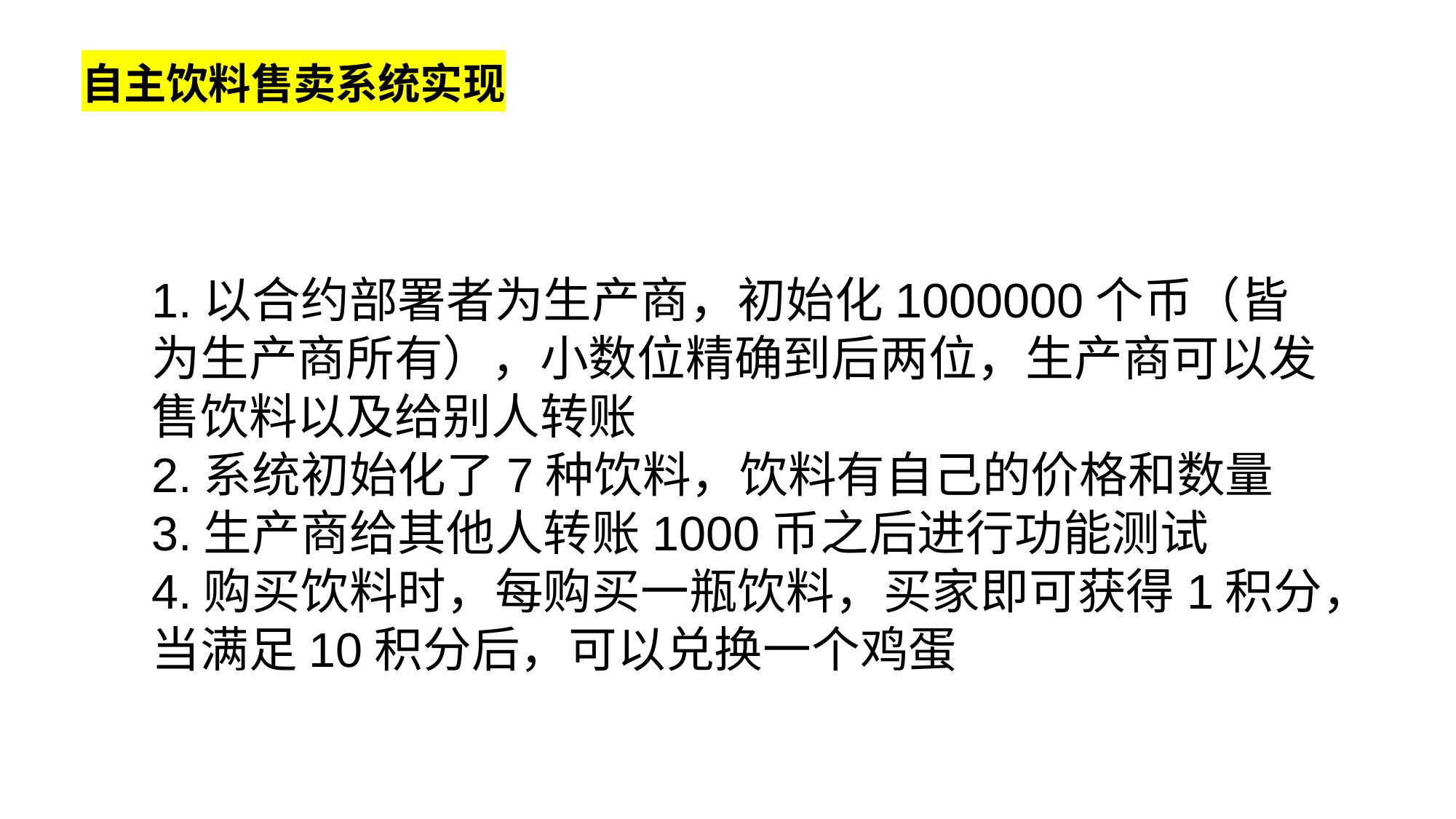

自主饮料售卖系统实现
1.以合约部署者为生产商，初始化1000000个币（皆为生产商所有），小数位精确到后两位，生产商可以发售饮料以及给别人转账
2.系统初始化了7种饮料，饮料有自己的价格和数量
3.生产商给其他人转账1000币之后进行功能测试
4.购买饮料时，每购买一瓶饮料，买家即可获得1积分，当满足10积分后，可以兑换一个鸡蛋